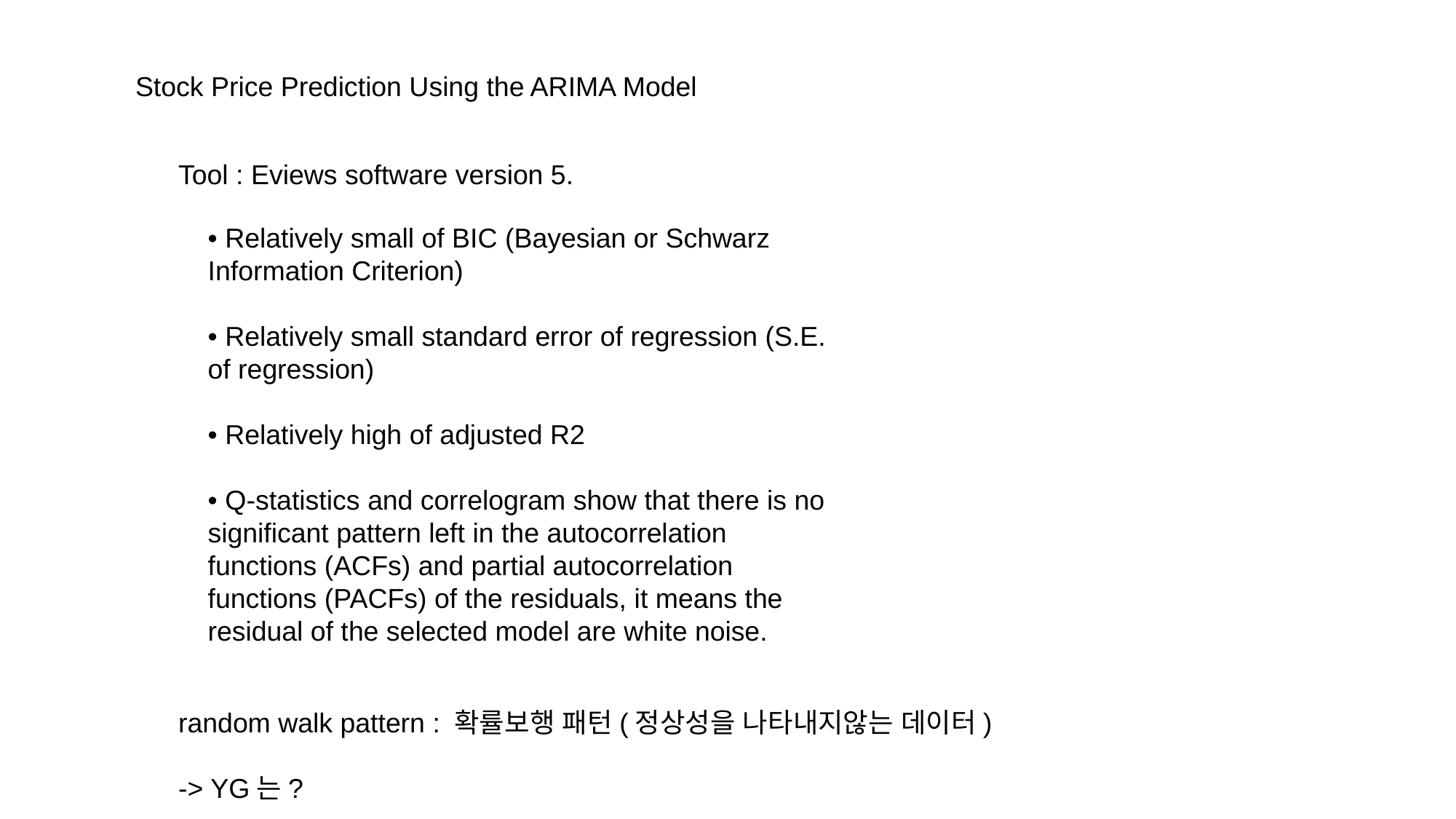

Stock Price Prediction Using the ARIMA Model
Tool : Eviews software version 5.
• Relatively small of BIC (Bayesian or Schwarz
Information Criterion)

• Relatively small standard error of regression (S.E.
of regression)

• Relatively high of adjusted R2

• Q-statistics and correlogram show that there is no
significant pattern left in the autocorrelation
functions (ACFs) and partial autocorrelation
functions (PACFs) of the residuals, it means the
residual of the selected model are white noise.
random walk pattern : 확률보행 패턴(정상성을 나타내지않는 데이터)

-> YG는?